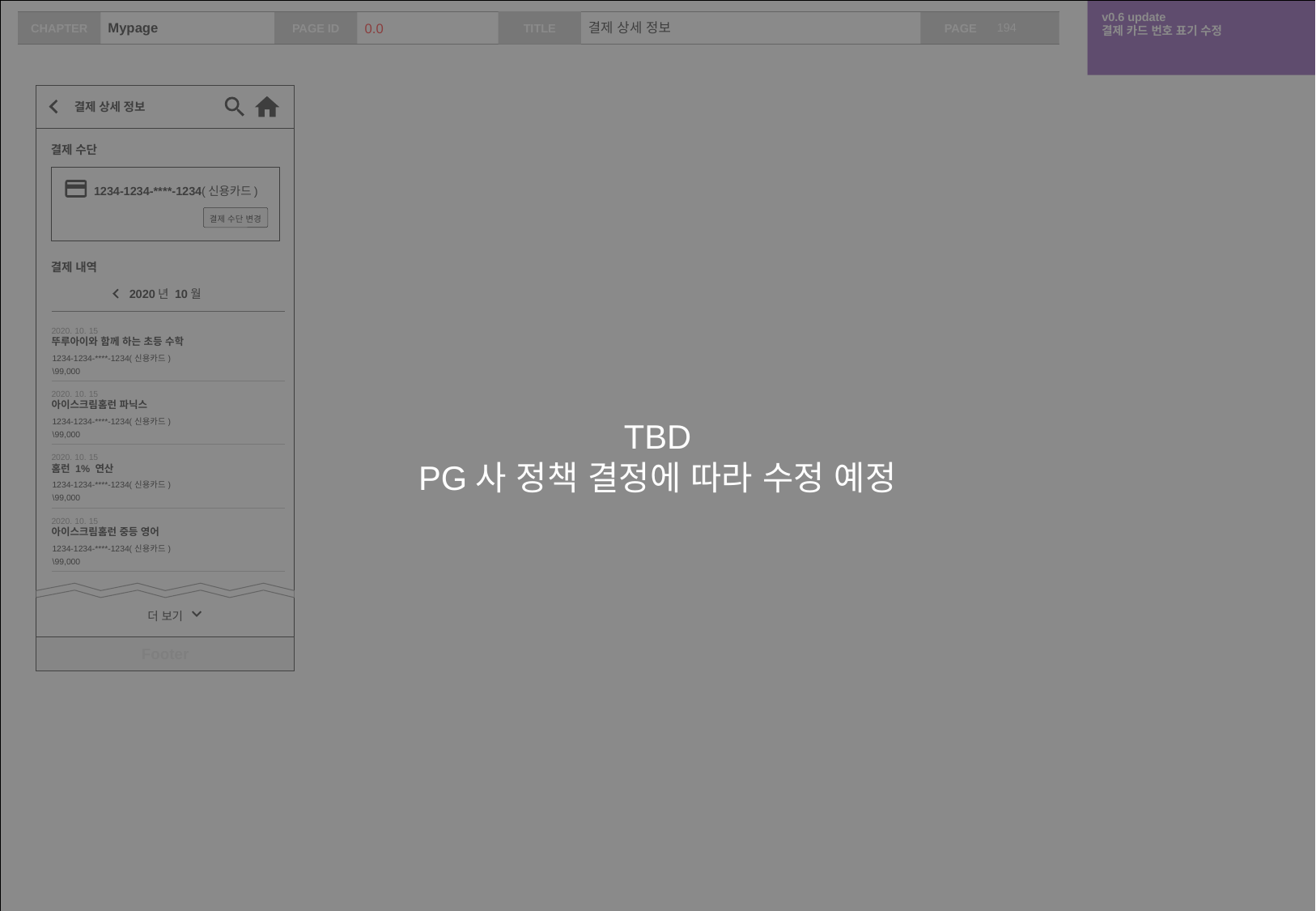

TBD
PG사 정책 결정에 따라 수정 예정
v0.6 update
결제 카드 번호 표기 수정
# Mypage
0.0
결제 상세 정보

결제 상세 정보

결제 수단

1234-1234-****-1234(신용카드)
결제 수단 변경
결제 내역
2020년 10월

2020. 10. 15
뚜루아이와 함께 하는 초등 수학
1234-1234-****-1234(신용카드)
\99,000
2020. 10. 15
아이스크림홈런 파닉스
1234-1234-****-1234(신용카드)
\99,000
2020. 10. 15
홈런 1% 연산
1234-1234-****-1234(신용카드)
\99,000
2020. 10. 15
아이스크림홈런 중등 영어
1234-1234-****-1234(신용카드)
\99,000

더 보기

Footer